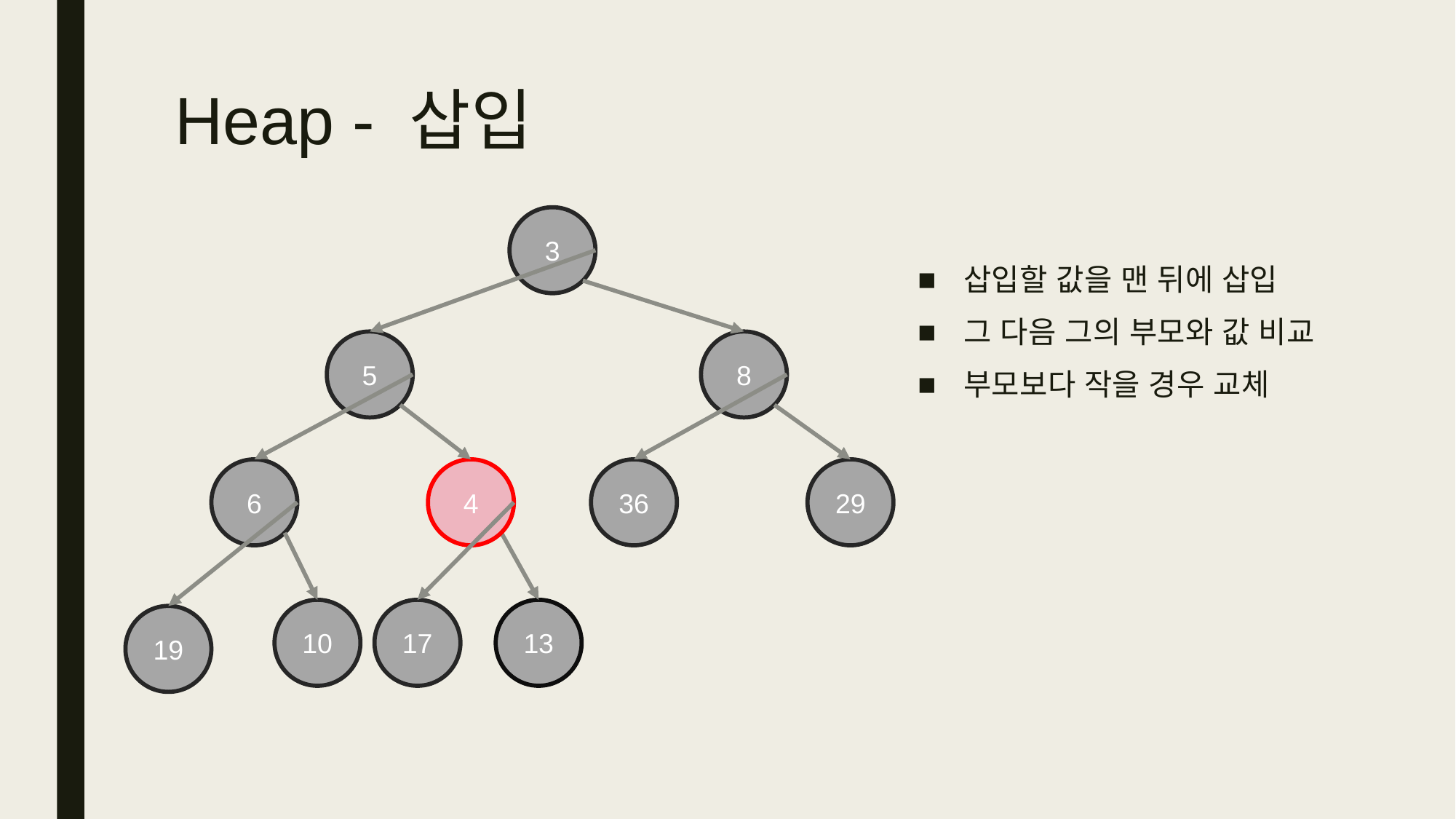

# Heap - 삽입
3
삽입할 값을 맨 뒤에 삽입
그 다음 그의 부모와 값 비교
부모보다 작을 경우 교체
5
8
6
4
36
29
10
17
13
19